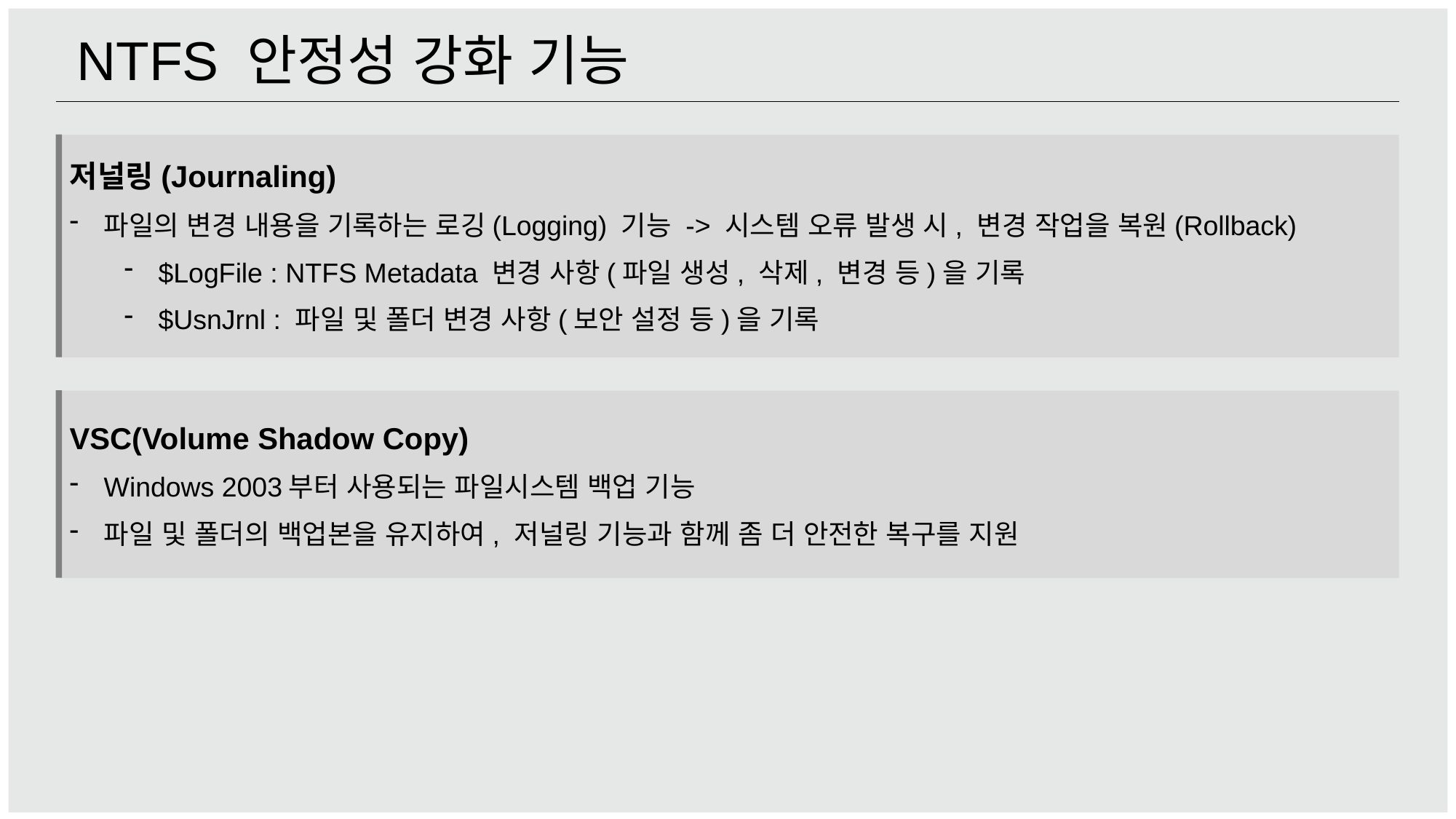

NTFS 안정성 강화 기능

저널링(Journaling)

파일의 변경 내용을 기록하는 로깅(Logging) 기능 -> 시스템 오류 발생 시, 변경 작업을 복원(Rollback)

$LogFile : NTFS Metadata 변경 사항(파일 생성, 삭제, 변경 등)을 기록

$UsnJrnl : 파일 및 폴더 변경 사항(보안 설정 등)을 기록

VSC(Volume Shadow Copy)

Windows 2003부터 사용되는 파일시스템 백업 기능

파일 및 폴더의 백업본을 유지하여, 저널링 기능과 함께 좀 더 안전한 복구를 지원